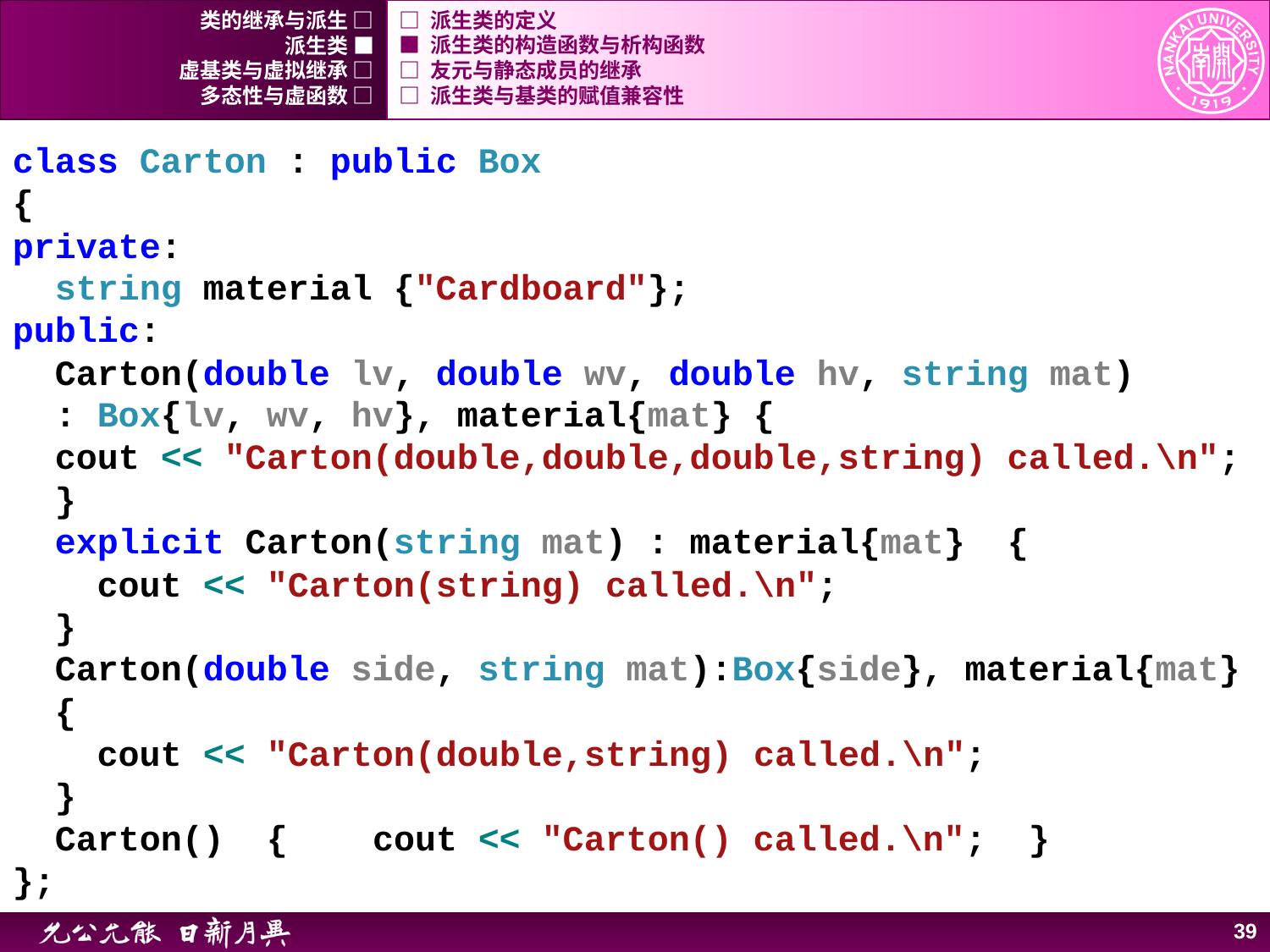

类的继承与派生 □
□ 派生类的定义
派生类 ■
■ 派生类的构造函数与析构函数
虚基类与虚拟继承 □
□ 友元与静态成员的继承
多态性与虚函数 □
□ 派生类与基类的赋值兼容性
class Carton : public Box
{
private:
  string material {"Cardboard"};
public:
  Carton(double lv, double wv, double hv, string mat)
  : Box{lv, wv, hv}, material{mat} {
  cout << "Carton(double,double,double,string) called.\n";
  }
  explicit Carton(string mat) : material{mat}  {
    cout << "Carton(string) called.\n";
  }
  Carton(double side, string mat):Box{side}, material{mat}
  {
    cout << "Carton(double,string) called.\n";
  }
  Carton()  {    cout << "Carton() called.\n";  }
};
39